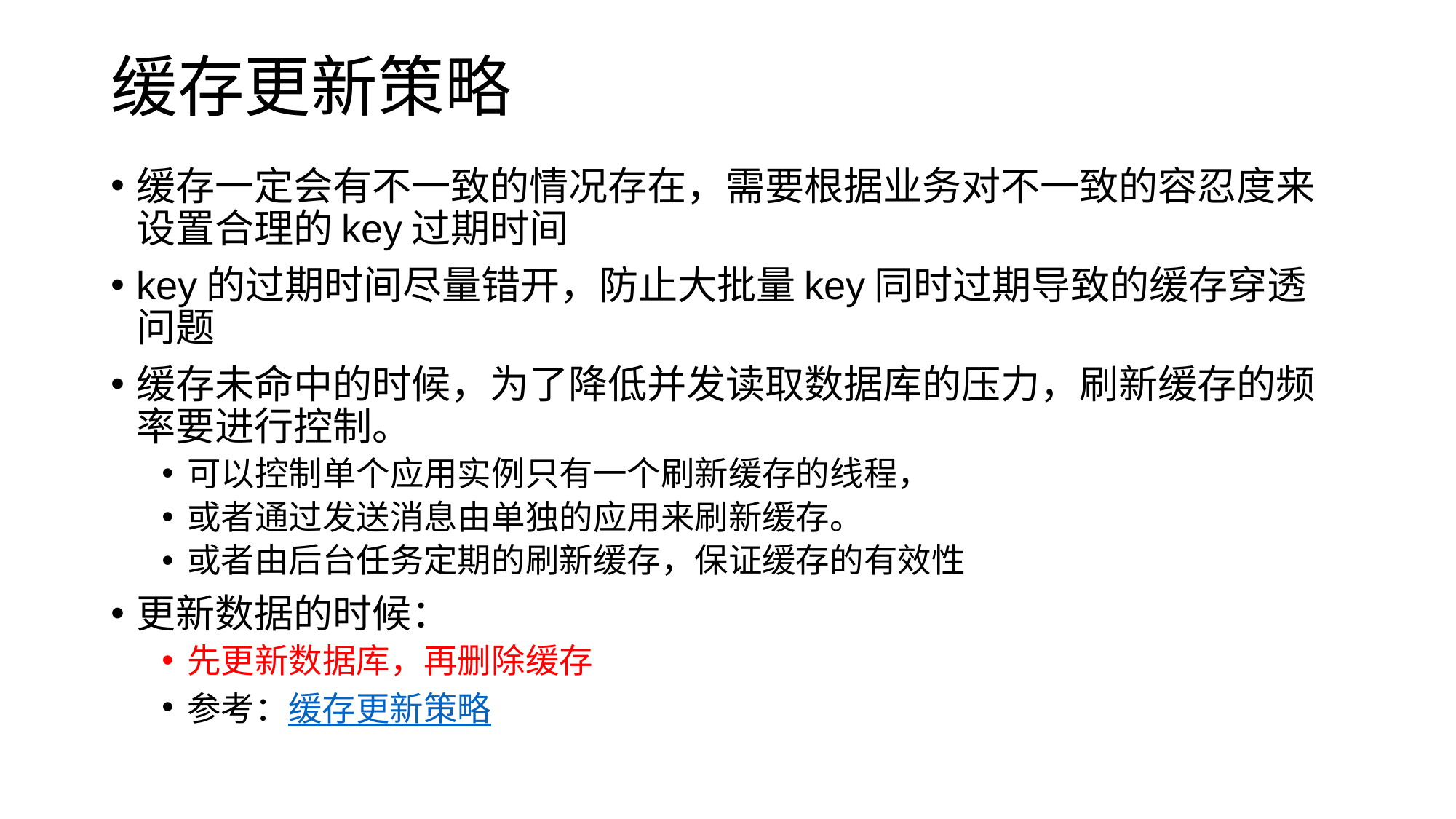

# 缓存更新策略
缓存一定会有不一致的情况存在，需要根据业务对不一致的容忍度来设置合理的key过期时间
key的过期时间尽量错开，防止大批量key同时过期导致的缓存穿透问题
缓存未命中的时候，为了降低并发读取数据库的压力，刷新缓存的频率要进行控制。
可以控制单个应用实例只有一个刷新缓存的线程，
或者通过发送消息由单独的应用来刷新缓存。
或者由后台任务定期的刷新缓存，保证缓存的有效性
更新数据的时候：
先更新数据库，再删除缓存
参考：缓存更新策略